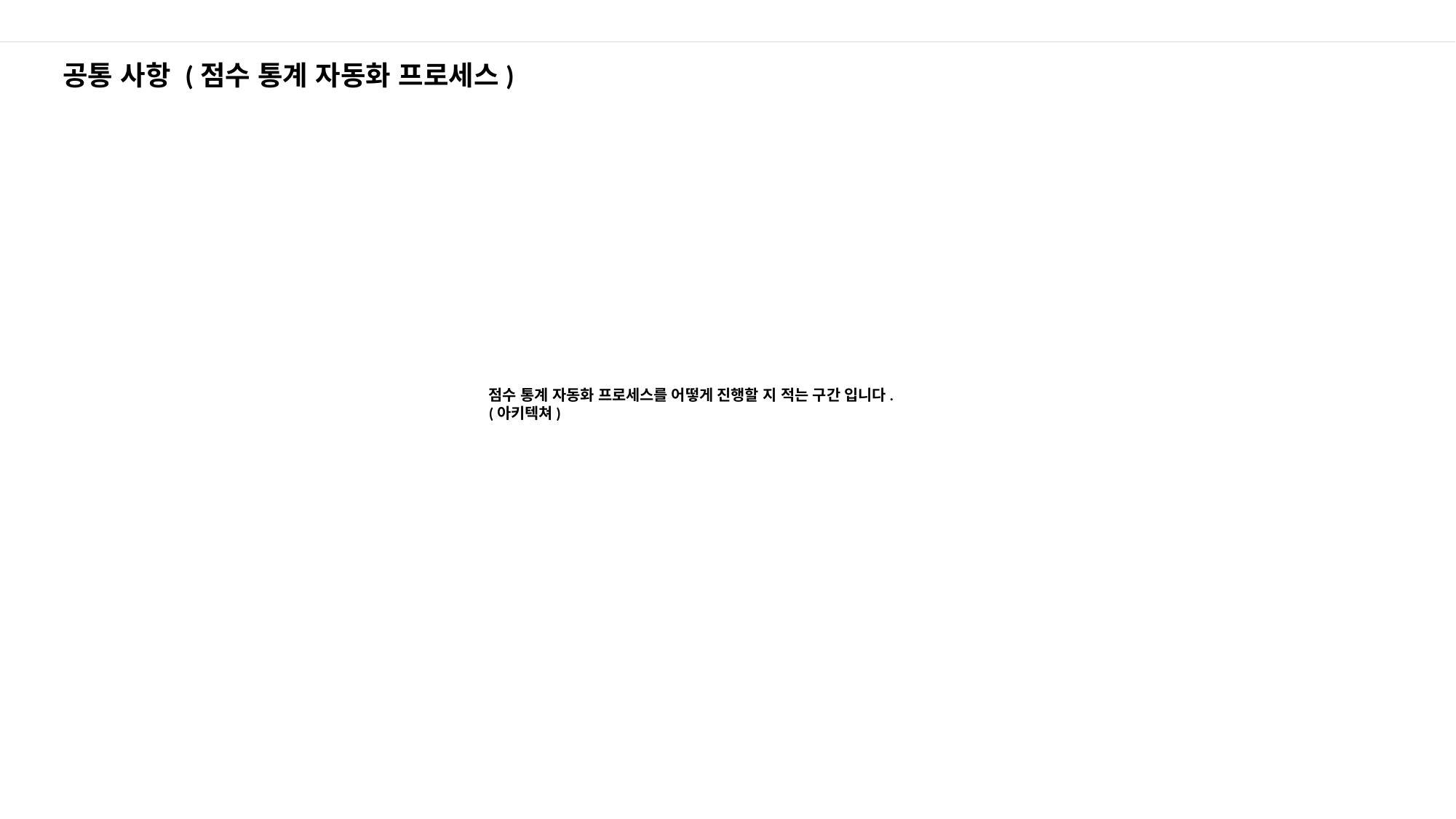

공통 사항 (점수 통계 자동화 프로세스)
점수 통계 자동화 프로세스를 어떻게 진행할 지 적는 구간 입니다.
(아키텍쳐)